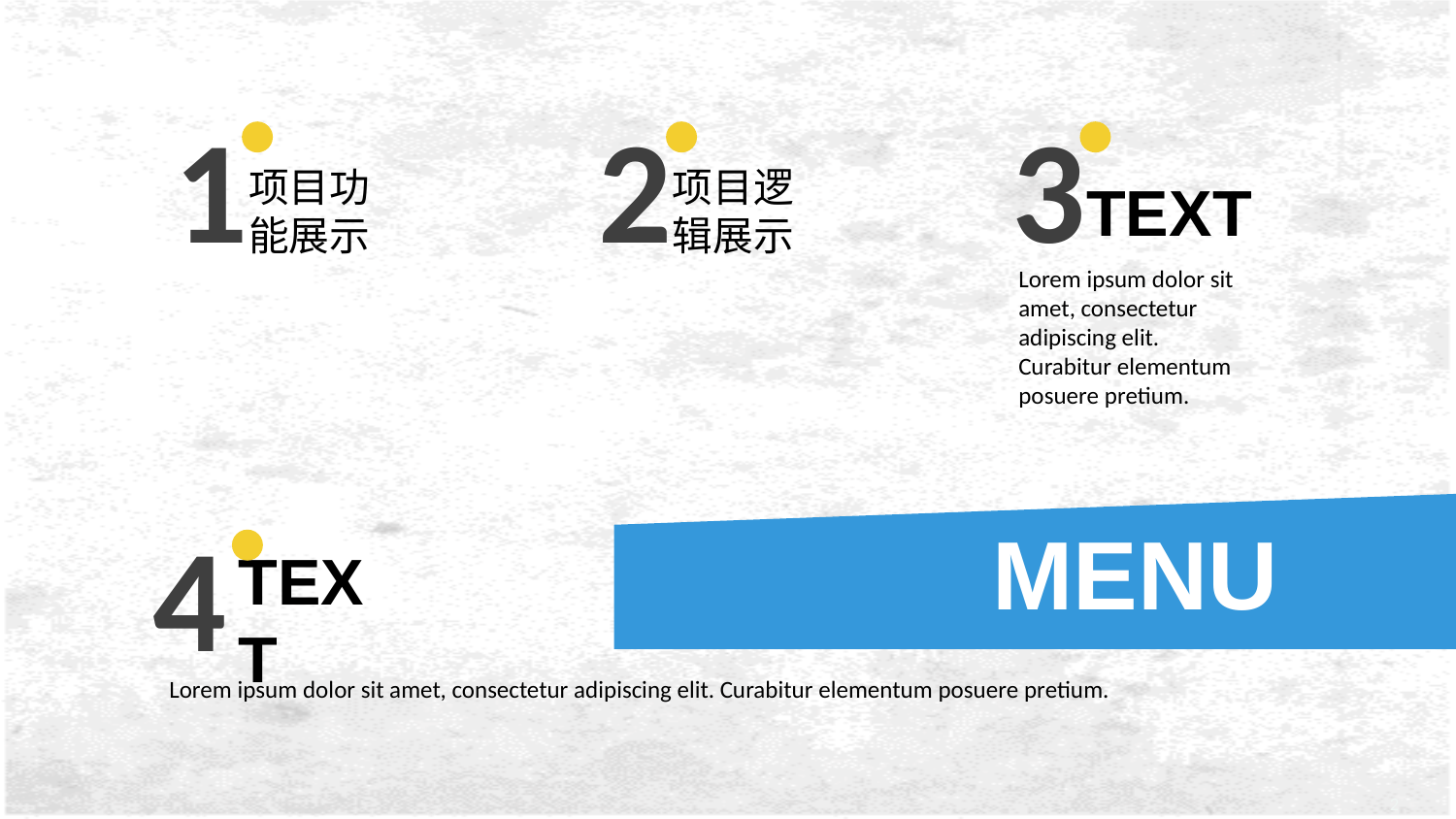

1

项目功能展示
2
3

项目逻辑展示
TEXT
Lorem ipsum dolor sit amet, consectetur adipiscing elit. Curabitur elementum posuere pretium.

MENU
4

TEXT
Lorem ipsum dolor sit amet, consectetur adipiscing elit. Curabitur elementum posuere pretium.